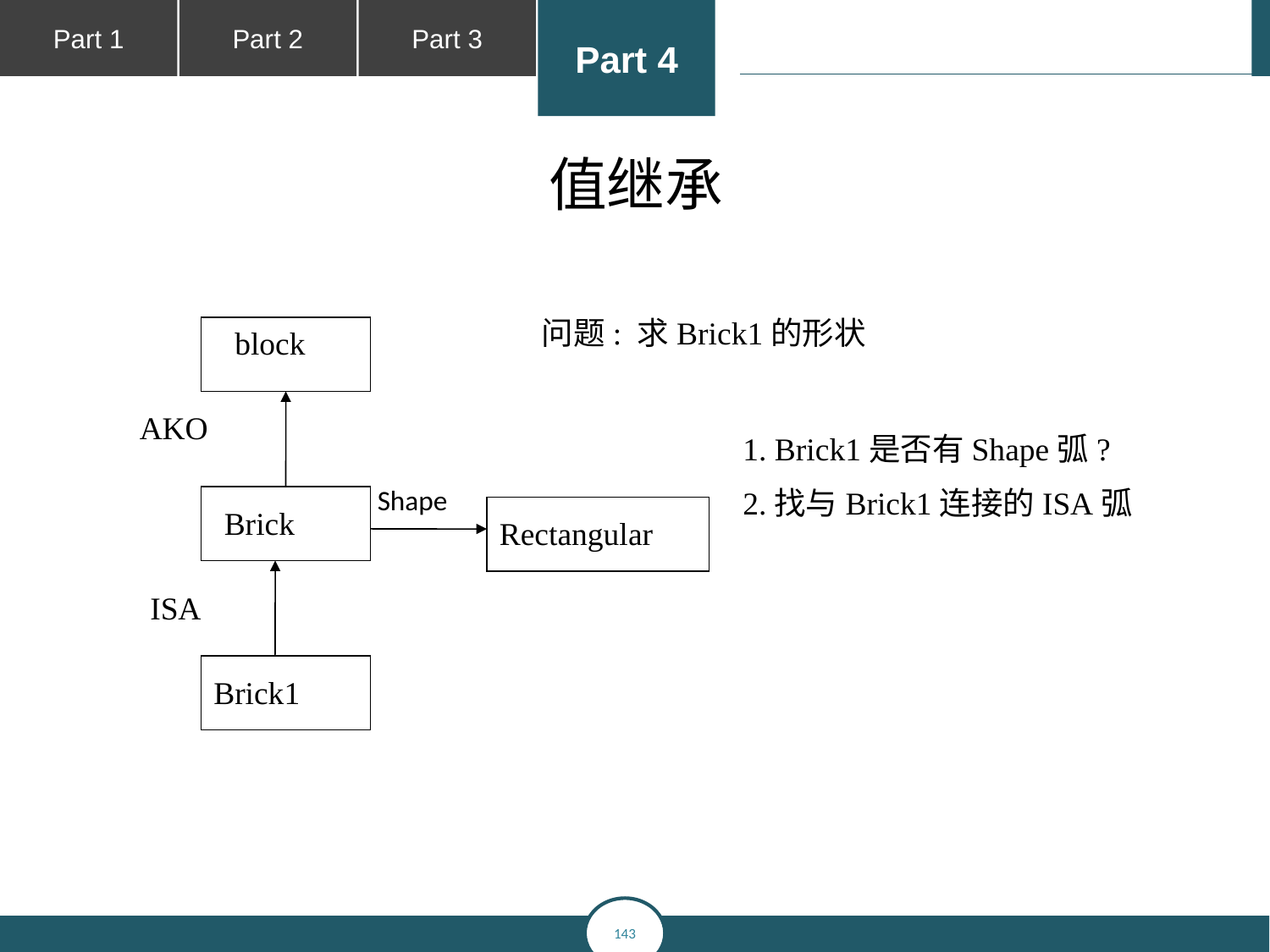

值继承
问题: 求Brick1的形状

block

AKO
1. Brick1是否有Shape弧?
2.找与Brick1连接的ISA弧

Shape

Brick

Rectangular

ISA

Brick1